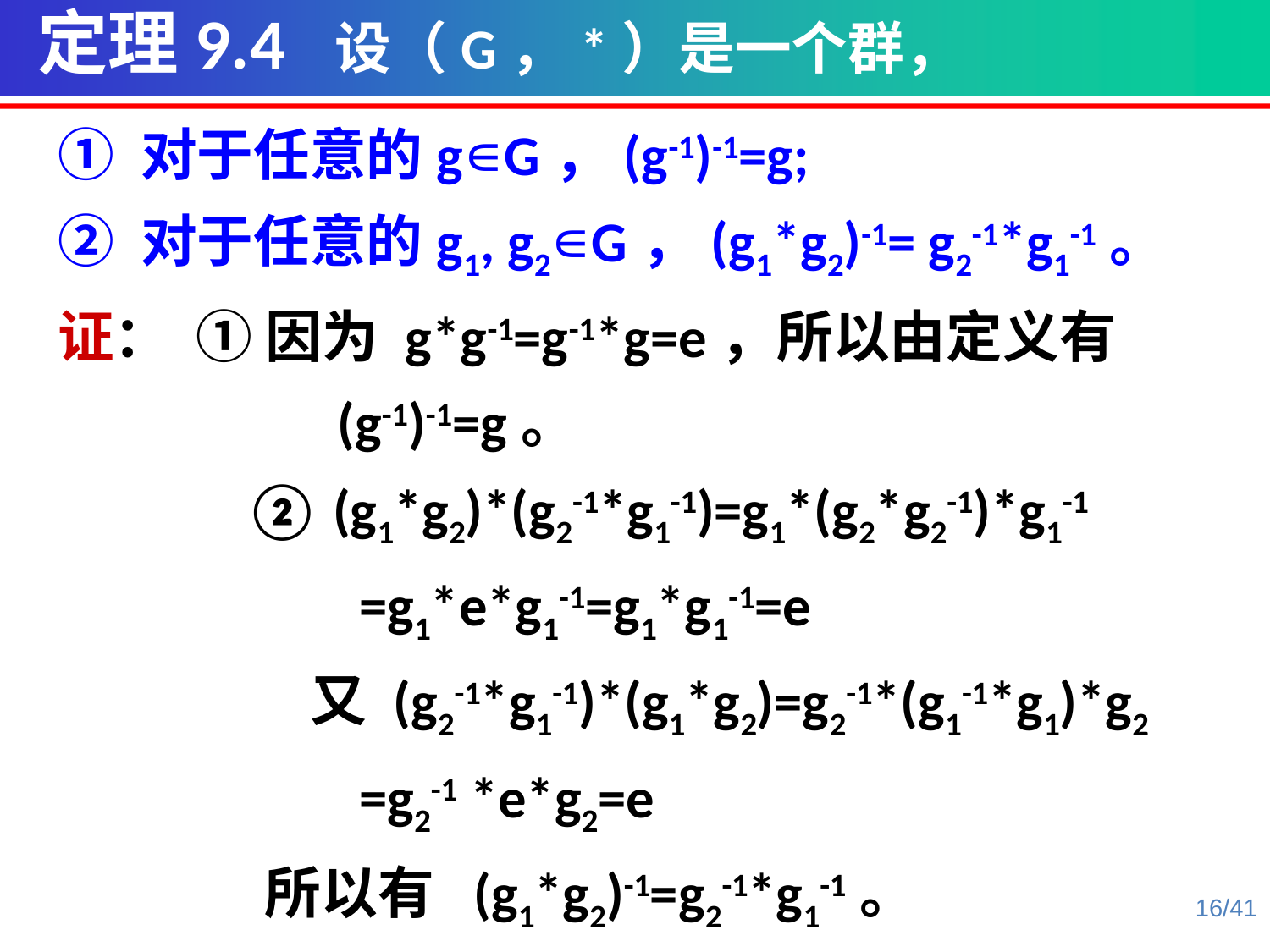

定理9.4  设（G，*）是一个群，
① 对于任意的g∊G，(g-1)-1=g;
② 对于任意的g1, g2∊G，(g1*g2)-1= g2-1*g1-1。
证：  ① 因为 g*g-1=g-1*g=e，所以由定义有
                      (g-1)-1=g。
		 ② (g1*g2)*(g2-1*g1-1)=g1*(g2*g2-1)*g1-1
              	=g1*e*g1-1=g1*g1-1=e
       	     又 (g2-1*g1-1)*(g1*g2)=g2-1*(g1-1*g1)*g2
		        	=g2-1 *e*g2=e
               所以有  (g1*g2)-1=g2-1*g1-1。
16/41